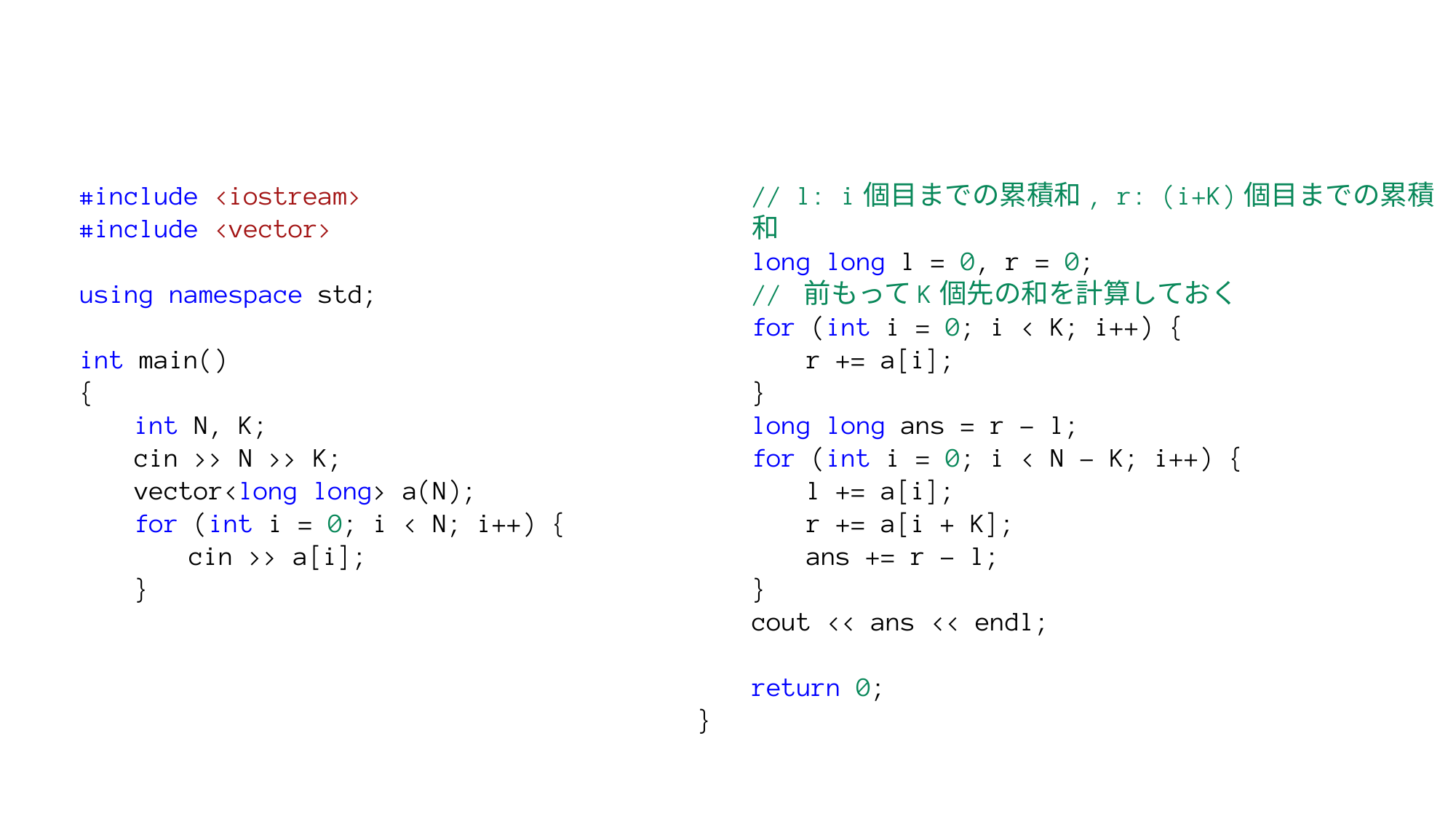

#include <iostream>
#include <vector>
using namespace std;
int main()
{
int N, K;
cin >> N >> K;
vector<long long> a(N);
for (int i = 0; i < N; i++) {
cin >> a[i];
}
// l: i個目までの累積和, r: (i+K)個目までの累積和
long long l = 0, r = 0;
// 前もってK個先の和を計算しておく
for (int i = 0; i < K; i++) {
r += a[i];
}
long long ans = r - l;
for (int i = 0; i < N - K; i++) {
l += a[i];
r += a[i + K];
ans += r - l;
}
cout << ans << endl;
return 0;
}